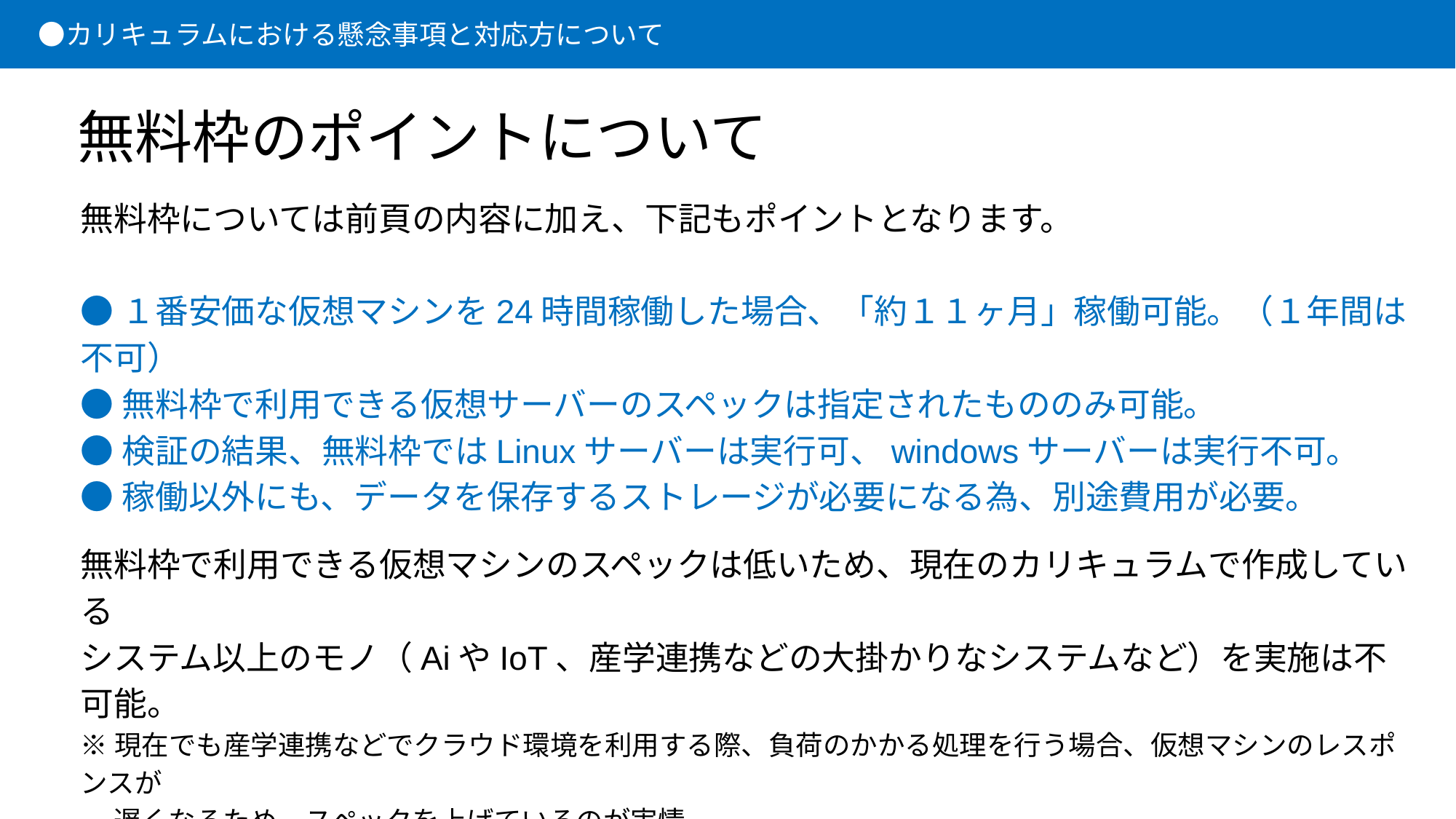

●カリキュラムにおける懸念事項と対応方について
# 無料枠のポイントについて
無料枠については前頁の内容に加え、下記もポイントとなります。

●１番安価な仮想マシンを24時間稼働した場合、「約１１ヶ月」稼働可能。（１年間は不可）
●無料枠で利用できる仮想サーバーのスペックは指定されたもののみ可能。
●検証の結果、無料枠ではLinuxサーバーは実行可、windowsサーバーは実行不可。
●稼働以外にも、データを保存するストレージが必要になる為、別途費用が必要。

無料枠で利用できる仮想マシンのスペックは低いため、現在のカリキュラムで作成している
システム以上のモノ（AiやIoT、産学連携などの大掛かりなシステムなど）を実施は不可能。
※現在でも産学連携などでクラウド環境を利用する際、負荷のかかる処理を行う場合、仮想マシンのレスポンスが
　 遅くなるため、スペックを上げているのが実情。